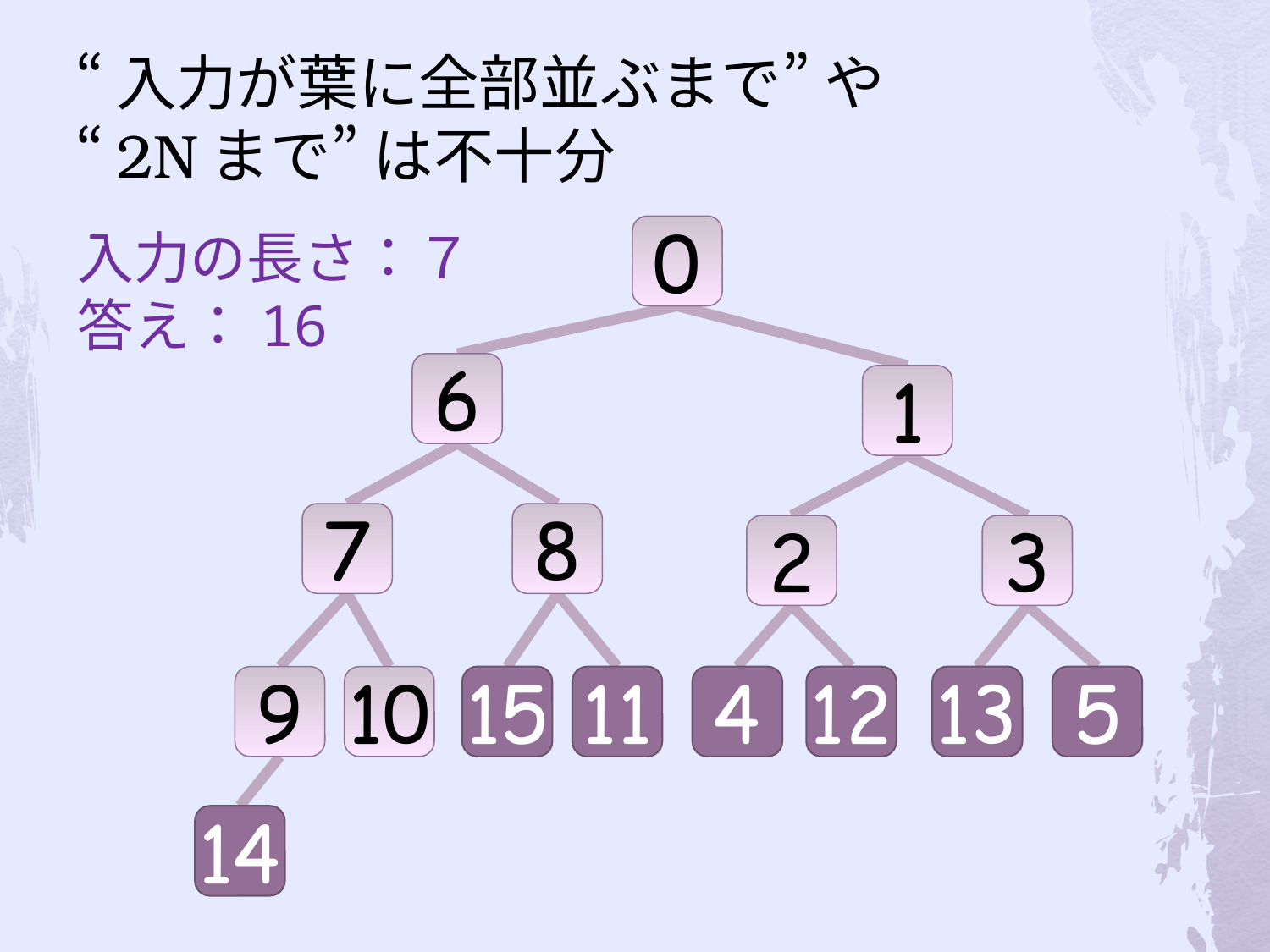

# “入力が葉に全部並ぶまで” や “2Nまで” は不十分
0
入力の長さ：７
答え：16
6
1
7
8
2
3
9
10
15
11
4
12
13
5
14